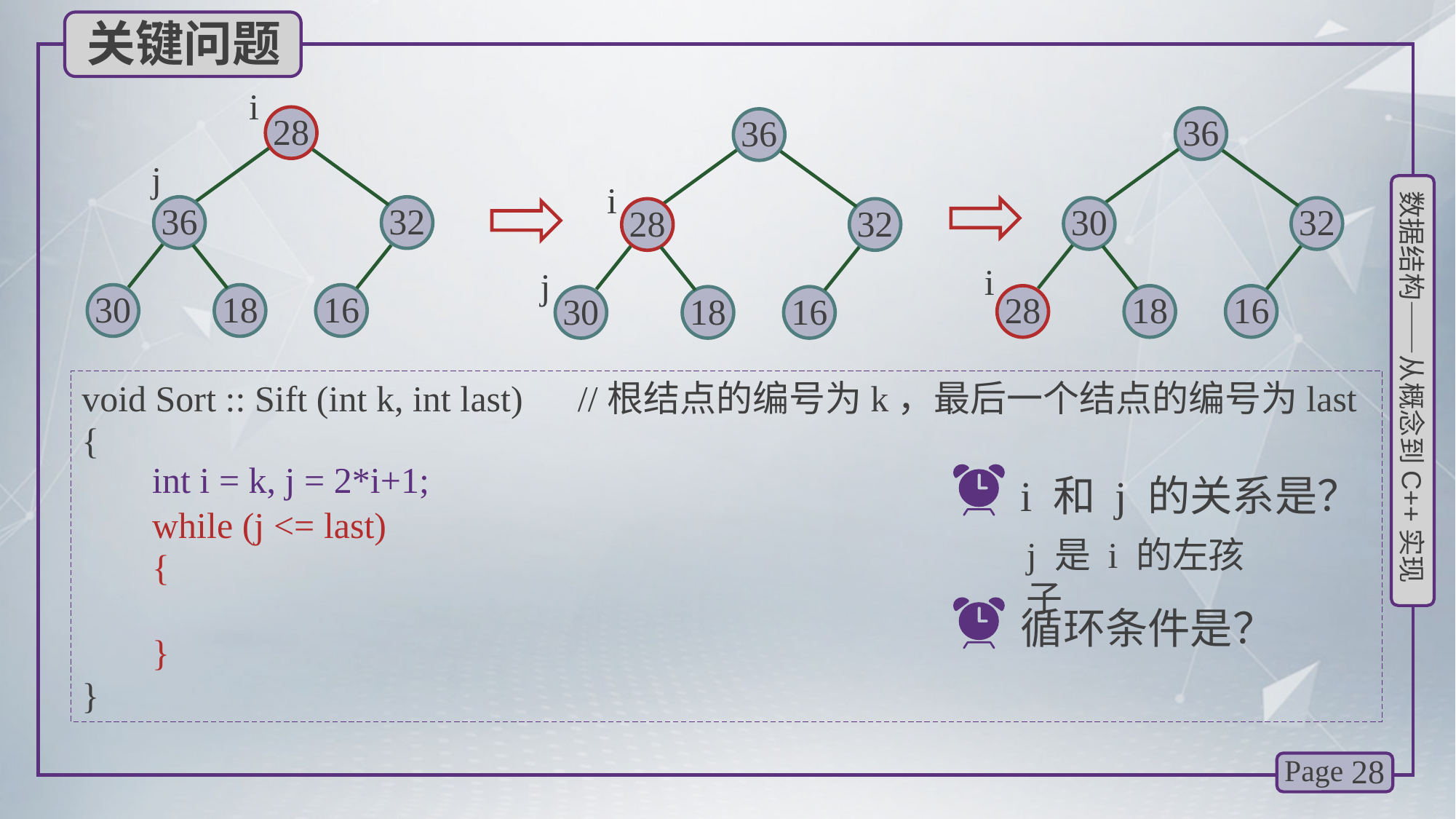

关键问题

i
28
36
36

j

i
36
32
30
32
28
32

i
j
30
18
16
28
18
16
30
18
16
void Sort :: Sift (int k, int last)      //根结点的编号为k，最后一个结点的编号为last
{

}
    int i = k, j = 2*i+1;
i 和 j 的关系是？

    while (j <= last)
    {

    }
j 是 i 的左孩子
循环条件是？